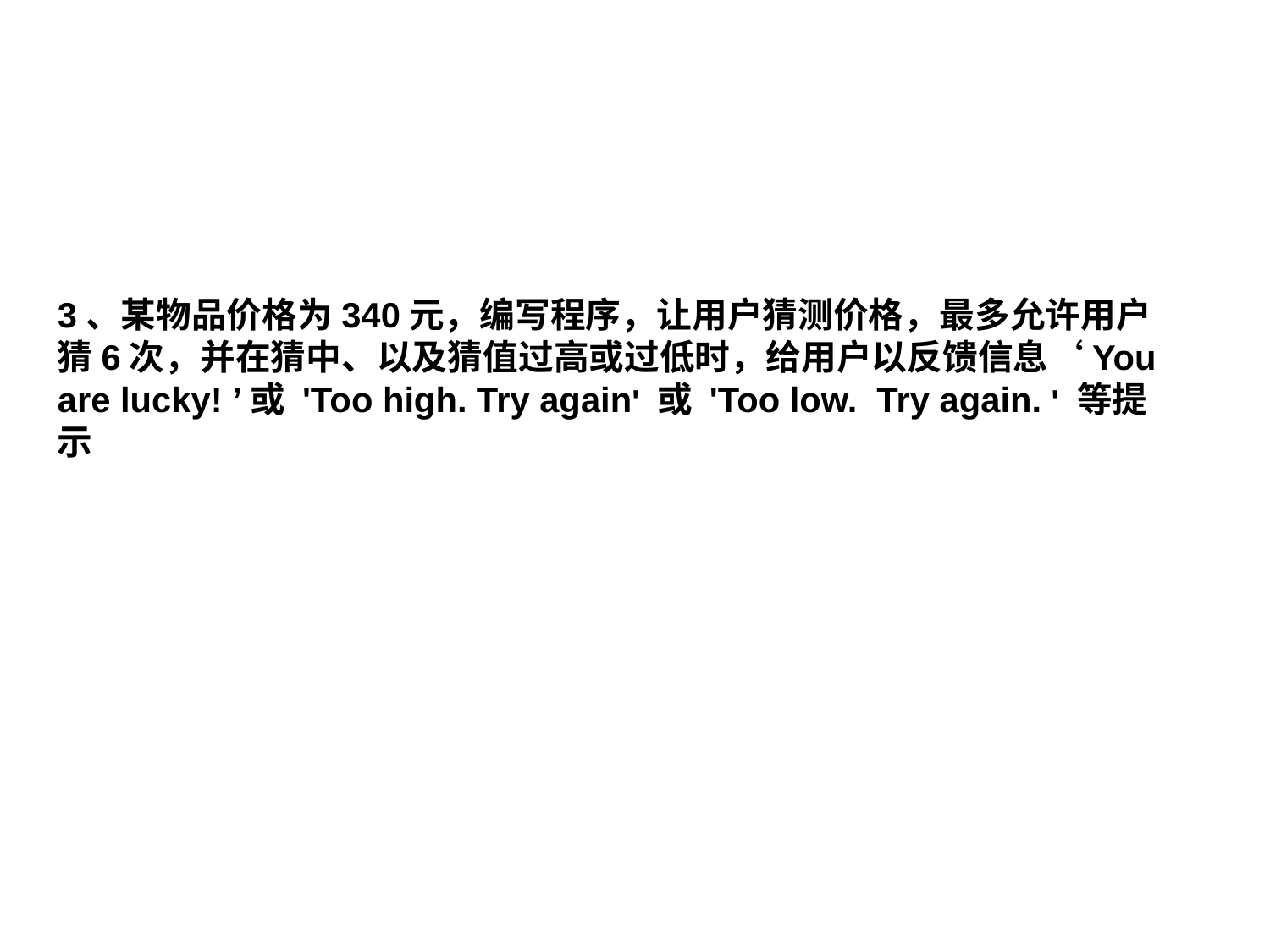

3、某物品价格为340元，编写程序，让用户猜测价格，最多允许用户猜6次，并在猜中、以及猜值过高或过低时，给用户以反馈信息‘You are lucky! ’或 'Too high. Try again' 或 'Too low.  Try again. ' 等提示